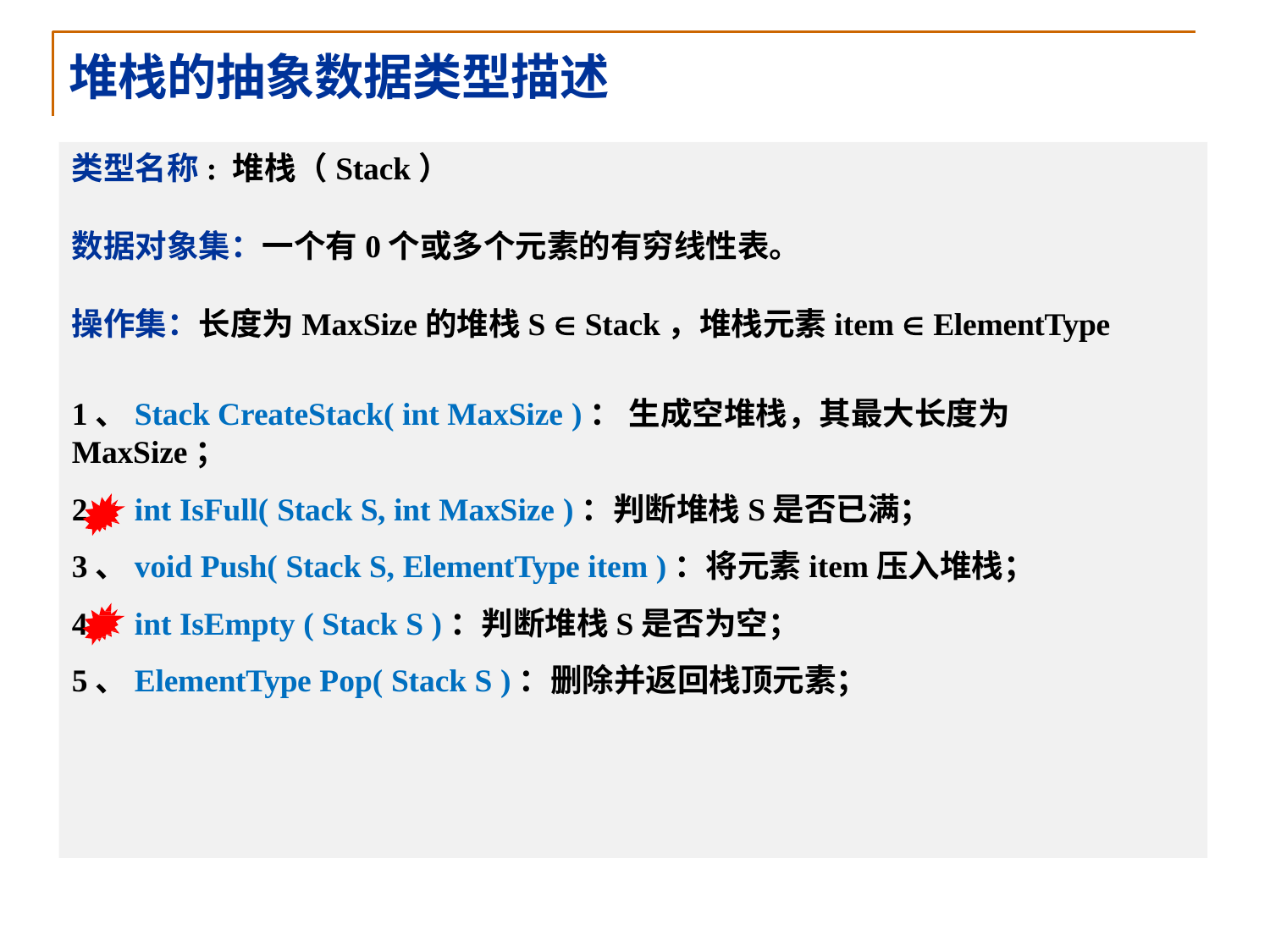

# 堆栈的抽象数据类型描述

类型名称: 堆栈（Stack）

数据对象集：一个有0个或多个元素的有穷线性表。

操作集：长度为MaxSize的堆栈S ∈ Stack，堆栈元素item ∈ ElementType

1、Stack CreateStack( int MaxSize )： 生成空堆栈，其最大长度为MaxSize；
2、int IsFull( Stack S, int MaxSize )：判断堆栈S是否已满；
3、void Push( Stack S, ElementType item )：将元素item压入堆栈；
4、int IsEmpty ( Stack S )：判断堆栈S是否为空；
5、ElementType Pop( Stack S )：删除并返回栈顶元素；